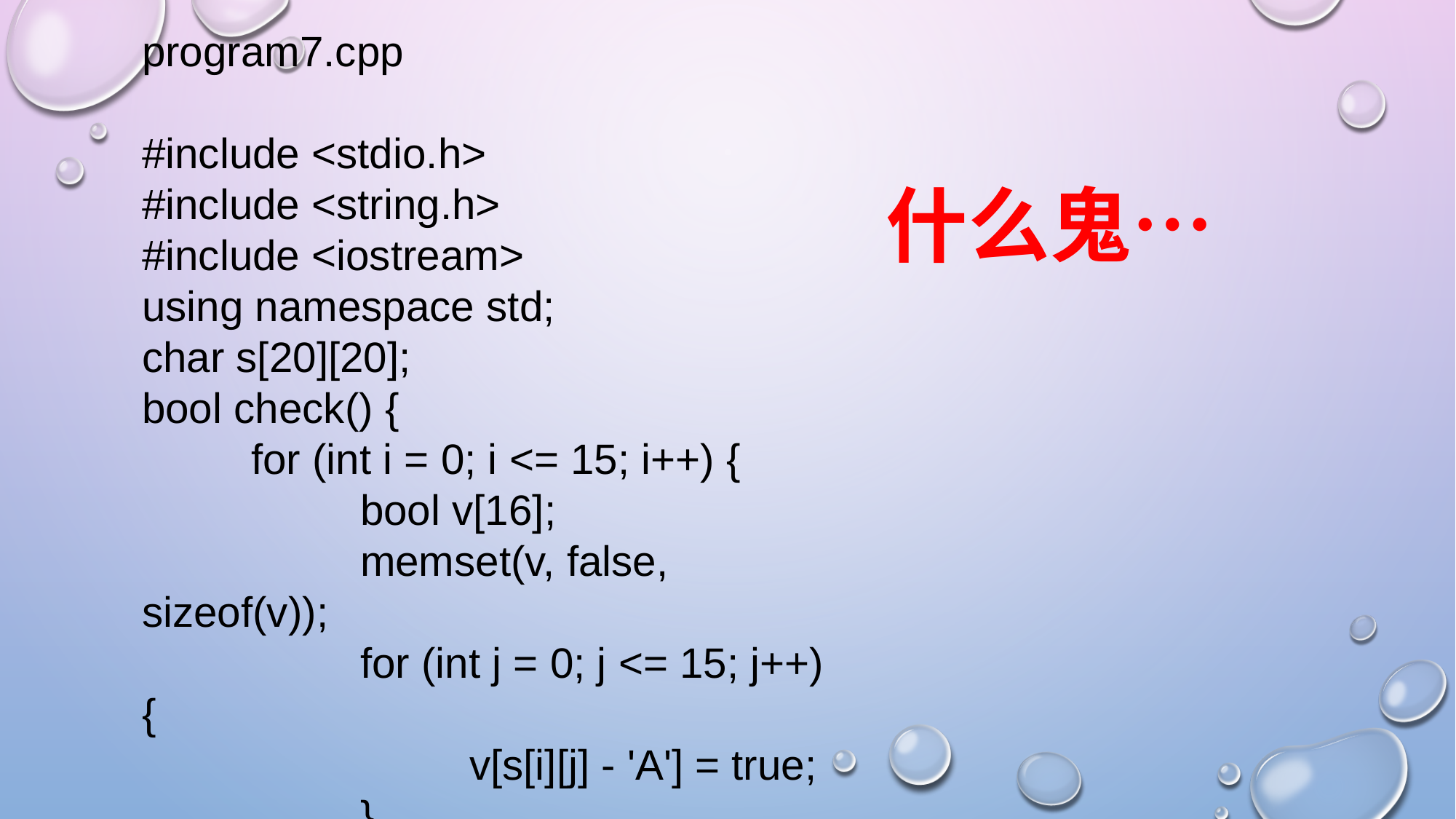

program7.cpp

#include <stdio.h>
#include <string.h>
#include <iostream>
using namespace std;
char s[20][20];
bool check() {
	for (int i = 0; i <= 15; i++) {
		bool v[16];
		memset(v, false, sizeof(v));
		for (int j = 0; j <= 15; j++) {
			v[s[i][j] - 'A'] = true;
		}
		for (int j = 0; j <= 15; j++) {
			if (!v[j]) {
什么鬼…